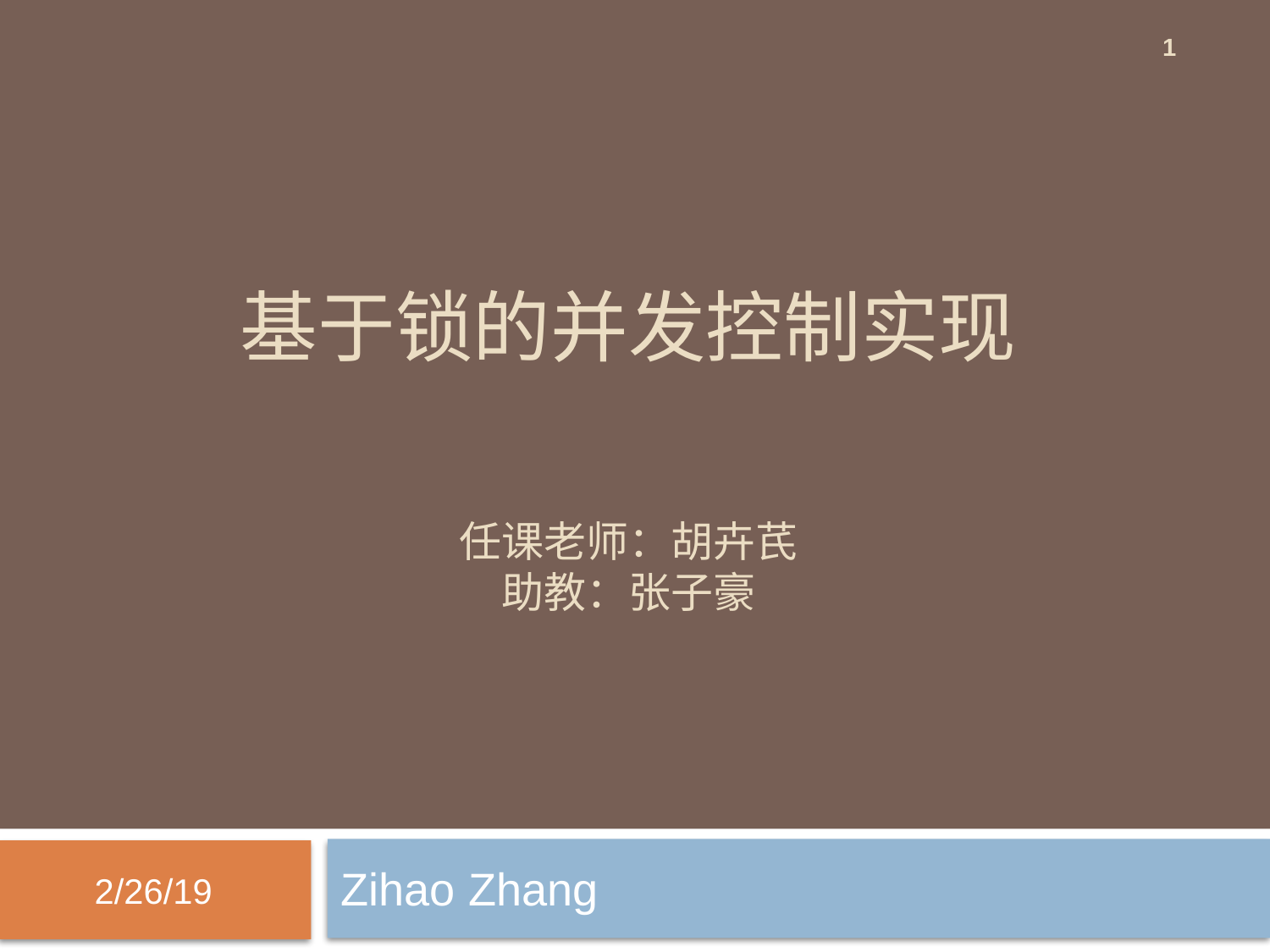

1
# 基于锁的并发控制实现 任课老师：胡卉芪 助教：张子豪
Zihao Zhang
2/26/19